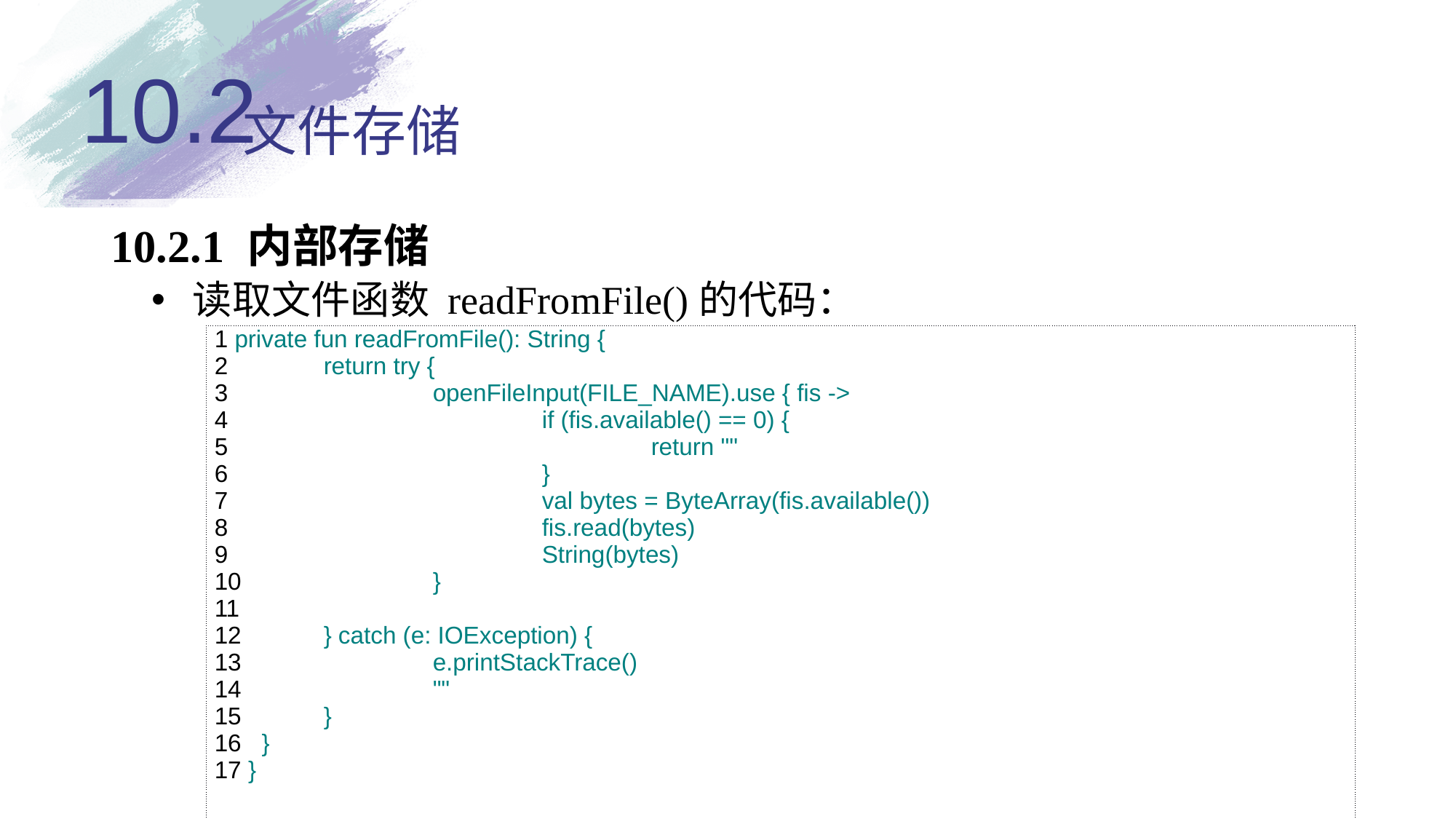

10.2
# 文件存储
10.2.1 内部存储
读取文件函数 readFromFile()的代码：
| 1 private fun readFromFile(): String { 2  return try { 3  openFileInput(FILE\_NAME).use { fis -> 4  if (fis.available() == 0) { 5  return "" 6  } 7  val bytes = ByteArray(fis.available()) 8  fis.read(bytes) 9  String(bytes) 10  } 11  12  } catch (e: IOException) { 13  e.printStackTrace() 14  "" 15  } 16  } 17 } |
| --- |